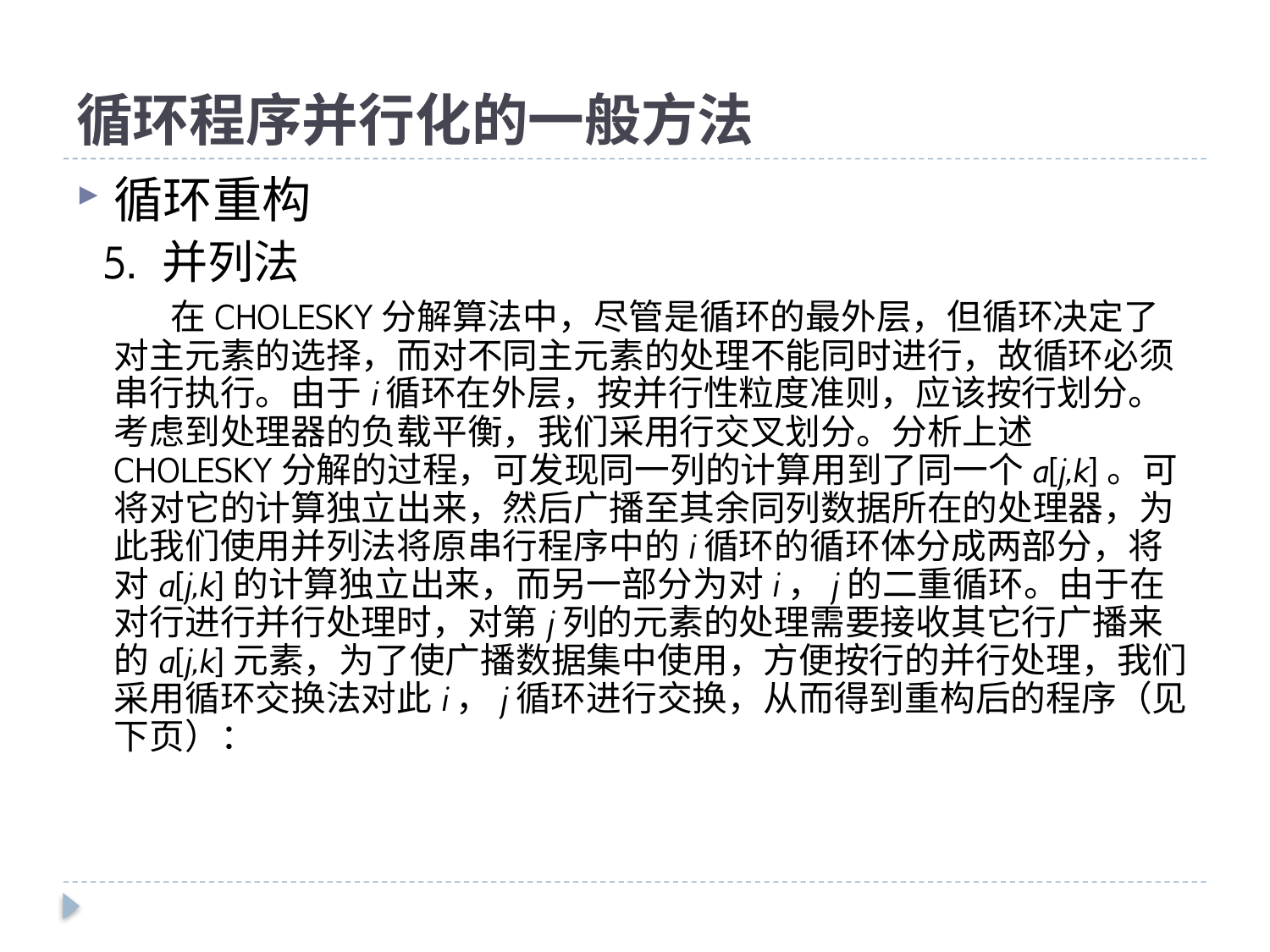

# 循环程序并行化的一般方法
循环重构
  5. 并列法
           在CHOLESKY分解算法中，尽管是循环的最外层，但循环决定了对主元素的选择，而对不同主元素的处理不能同时进行，故循环必须串行执行。由于i循环在外层，按并行性粒度准则，应该按行划分。考虑到处理器的负载平衡，我们采用行交叉划分。分析上述CHOLESKY分解的过程，可发现同一列的计算用到了同一个a[j,k]。可将对它的计算独立出来，然后广播至其余同列数据所在的处理器，为此我们使用并列法将原串行程序中的i循环的循环体分成两部分，将对a[j,k]的计算独立出来，而另一部分为对i，j的二重循环。由于在对行进行并行处理时，对第j列的元素的处理需要接收其它行广播来的a[j,k]元素，为了使广播数据集中使用，方便按行的并行处理，我们采用循环交换法对此i，j循环进行交换，从而得到重构后的程序（见下页）：